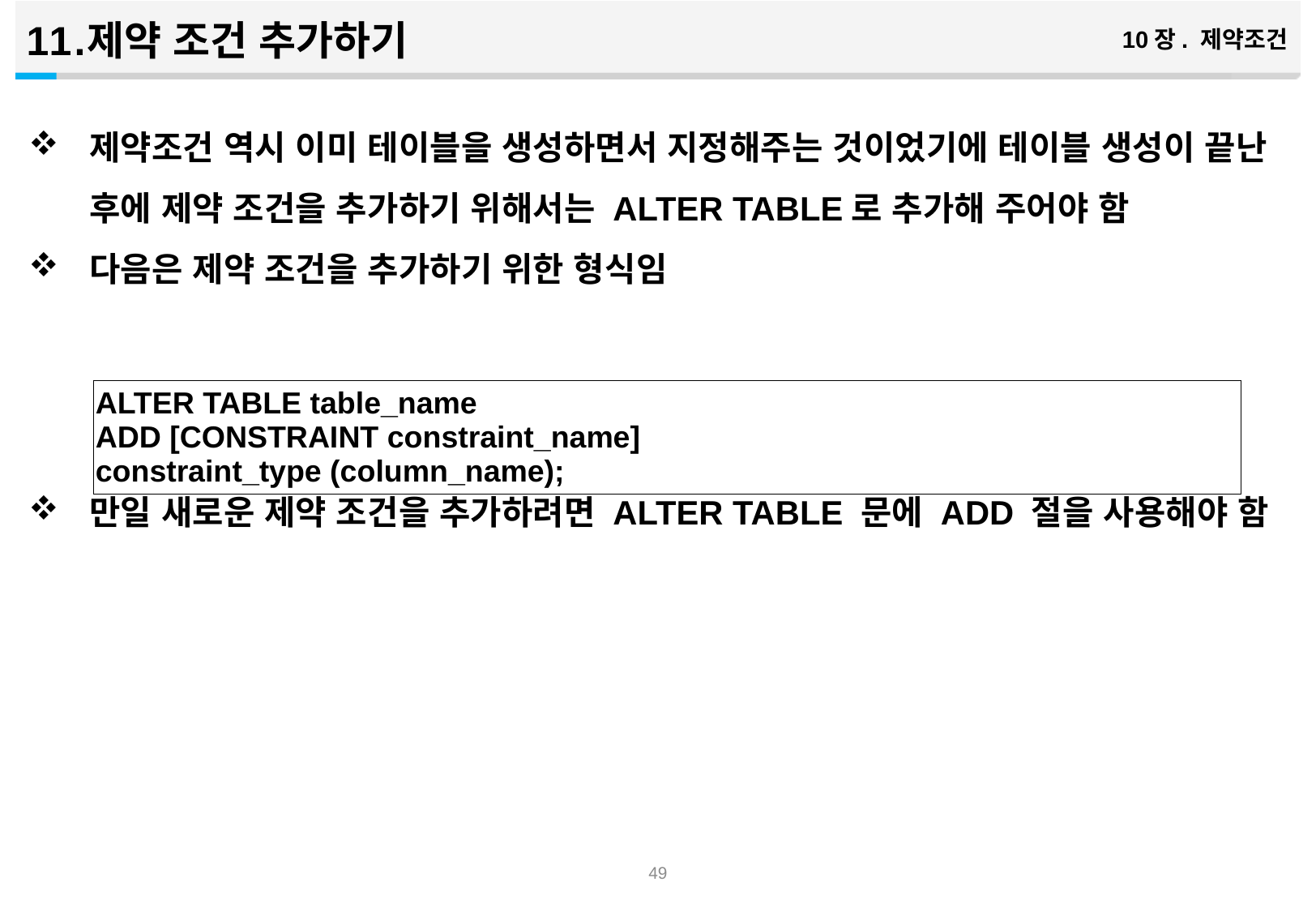

제약 조건 추가하기
10장. 제약조건
제약조건 역시 이미 테이블을 생성하면서 지정해주는 것이었기에 테이블 생성이 끝난 후에 제약 조건을 추가하기 위해서는 ALTER TABLE로 추가해 주어야 함
다음은 제약 조건을 추가하기 위한 형식임

만일 새로운 제약 조건을 추가하려면 ALTER TABLE 문에 ADD 절을 사용해야 함

| ALTER TABLE table\_name ADD [CONSTRAINT constraint\_name] constraint\_type (column\_name); |
| --- |
49